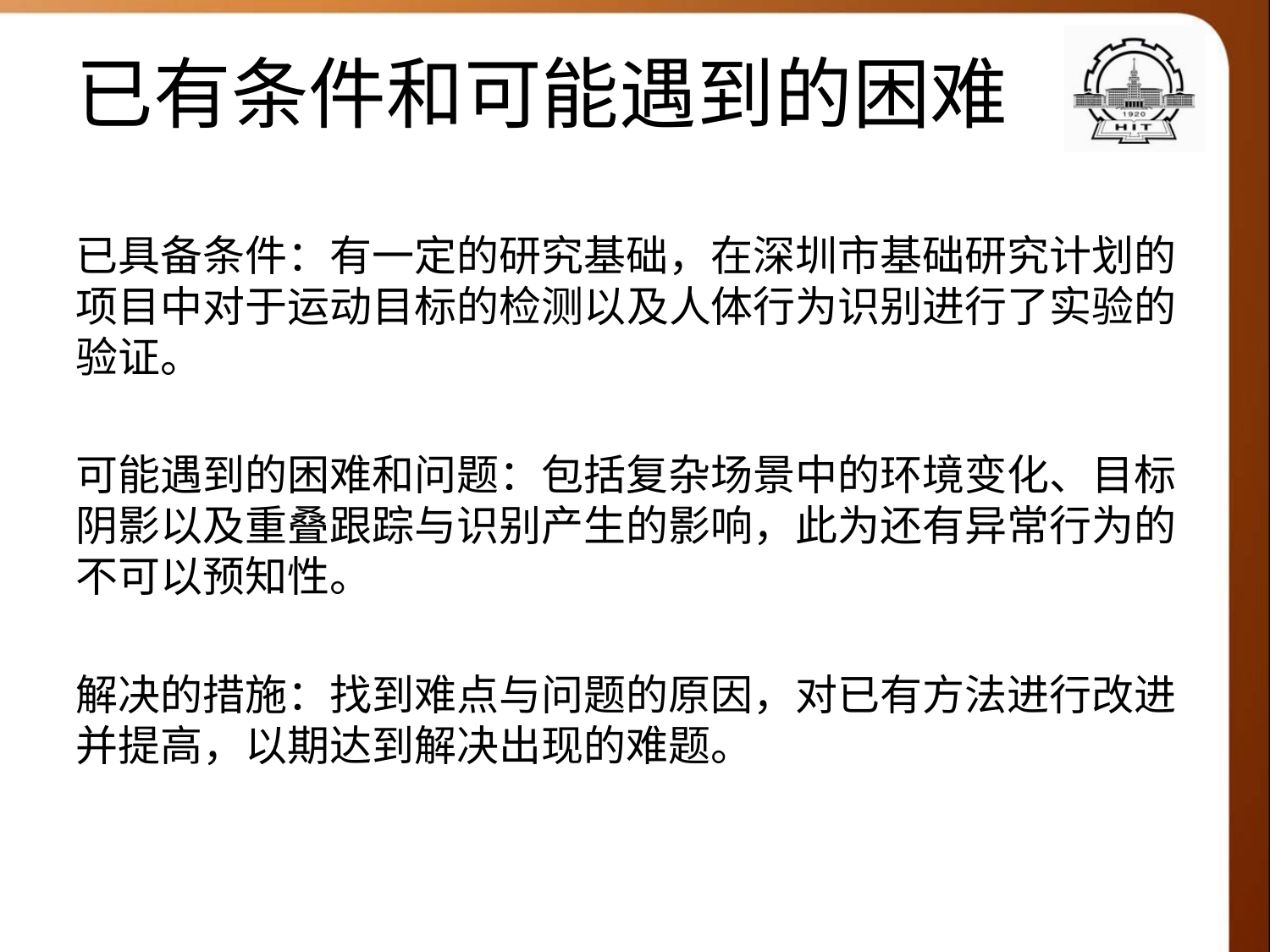

# 已有条件和可能遇到的困难
已具备条件：有一定的研究基础，在深圳市基础研究计划的项目中对于运动目标的检测以及人体行为识别进行了实验的验证。

可能遇到的困难和问题：包括复杂场景中的环境变化、目标阴影以及重叠跟踪与识别产生的影响，此为还有异常行为的不可以预知性。

解决的措施：找到难点与问题的原因，对已有方法进行改进并提高，以期达到解决出现的难题。